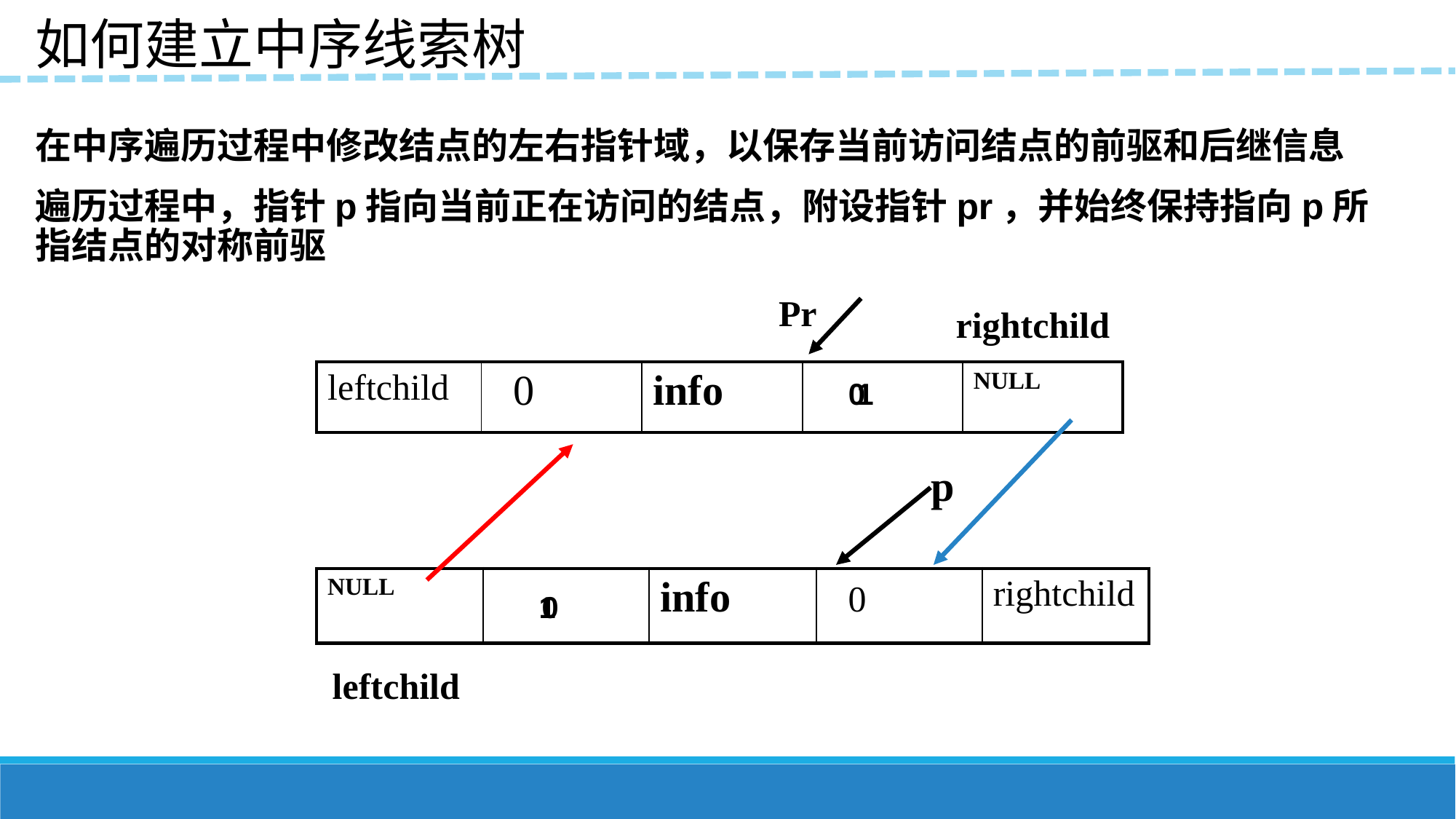

如何建立中序线索树
在中序遍历过程中修改结点的左右指针域，以保存当前访问结点的前驱和后继信息
遍历过程中，指针p指向当前正在访问的结点，附设指针pr，并始终保持指向p所指结点的对称前驱
Pr
rightchild

| leftchild | 0 | info |  | NULL |
| --- | --- | --- | --- | --- |
0
1

p

| NULL |  | info | 0 | rightchild |
| --- | --- | --- | --- | --- |
1
0
leftchild